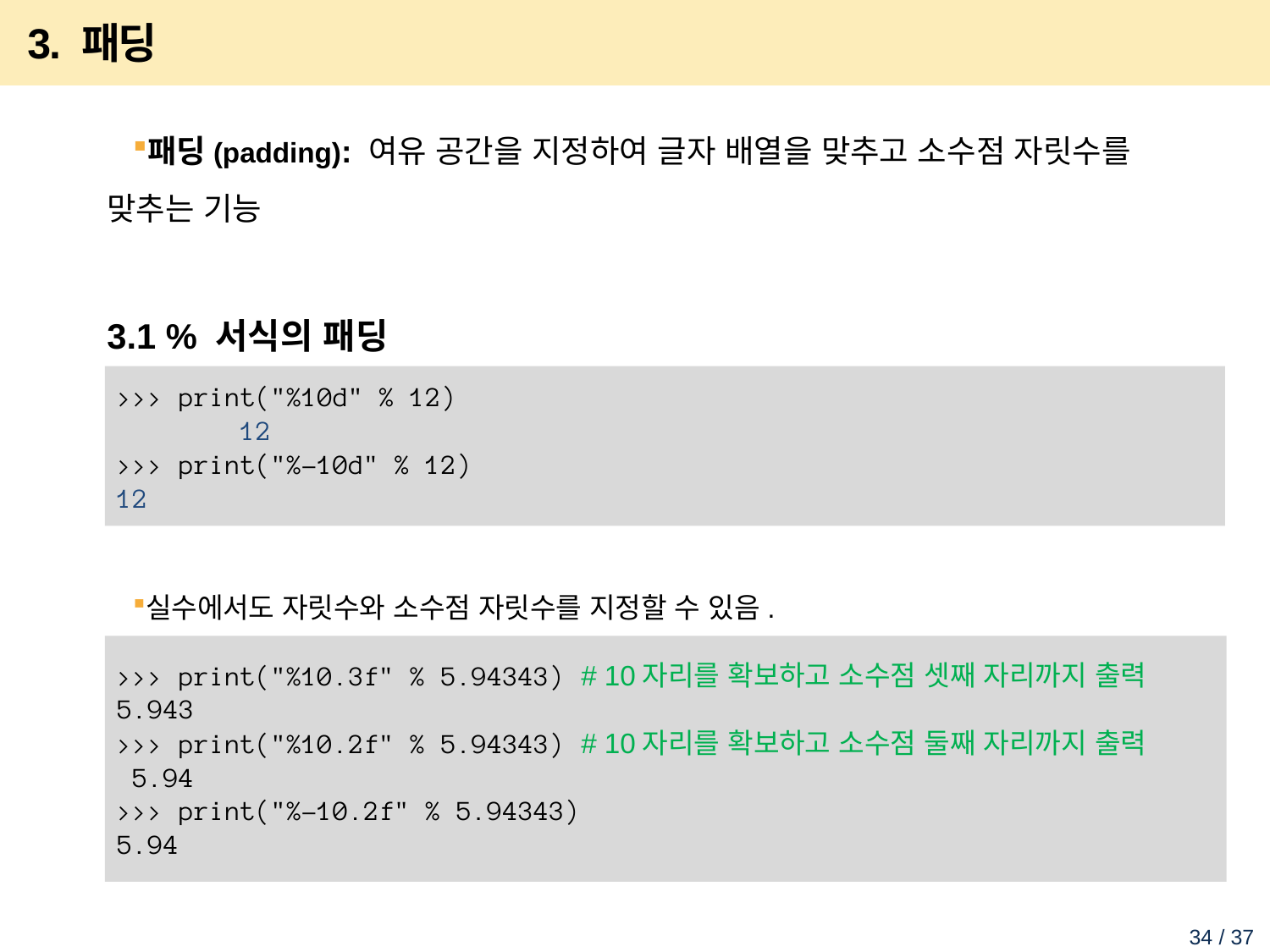

# 3. 패딩
패딩(padding): 여유 공간을 지정하여 글자 배열을 맞추고 소수점 자릿수를 맞추는 기능

3.1 % 서식의 패딩

실수에서도 자릿수와 소수점 자릿수를 지정할 수 있음.

>>> print("%10d" % 12)
        12
>>> print("%-10d" % 12)
12
>>> print("%10.3f" % 5.94343) # 10자리를 확보하고 소수점 셋째 자리까지 출력
5.943
>>> print("%10.2f" % 5.94343) # 10자리를 확보하고 소수점 둘째 자리까지 출력
 5.94
>>> print("%-10.2f" % 5.94343)
5.94